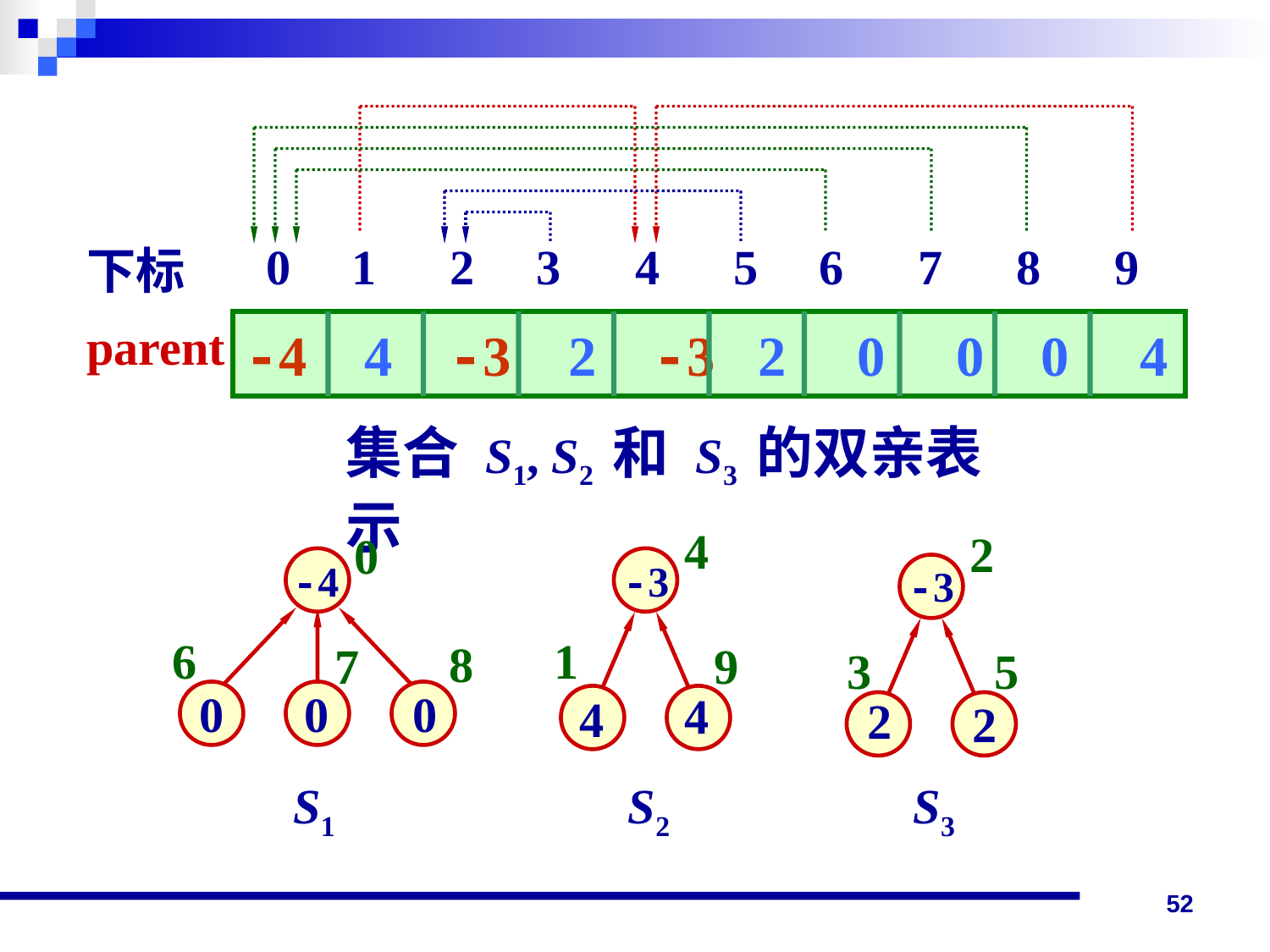

0     1      2     3      4      5     6      7      8      9
下标
parent
-4    4    -3    2    -3   2     0     0    0     4

集合 S1, S2 和 S3 的双亲表示
4

-3
1
9
4
4
2
-3

3
5
2
2
0

-4
6
8
7
0
0
0
S1
S2
S3
52